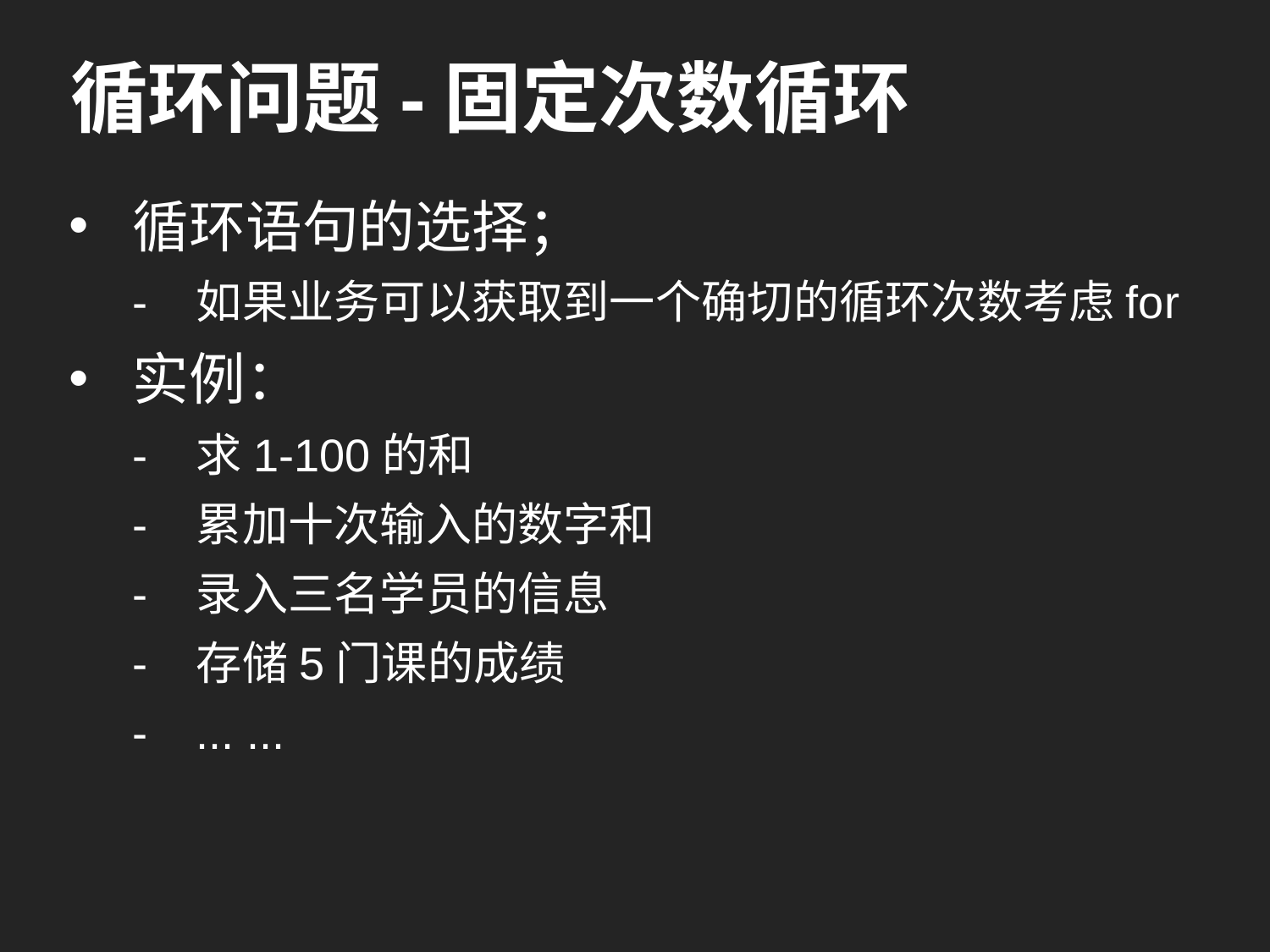

# 循环问题-固定次数循环
循环语句的选择；
- 	如果业务可以获取到一个确切的循环次数考虑for
实例：
- 	求1-100的和
-	累加十次输入的数字和
-	录入三名学员的信息
-	存储5门课的成绩
-	... ...